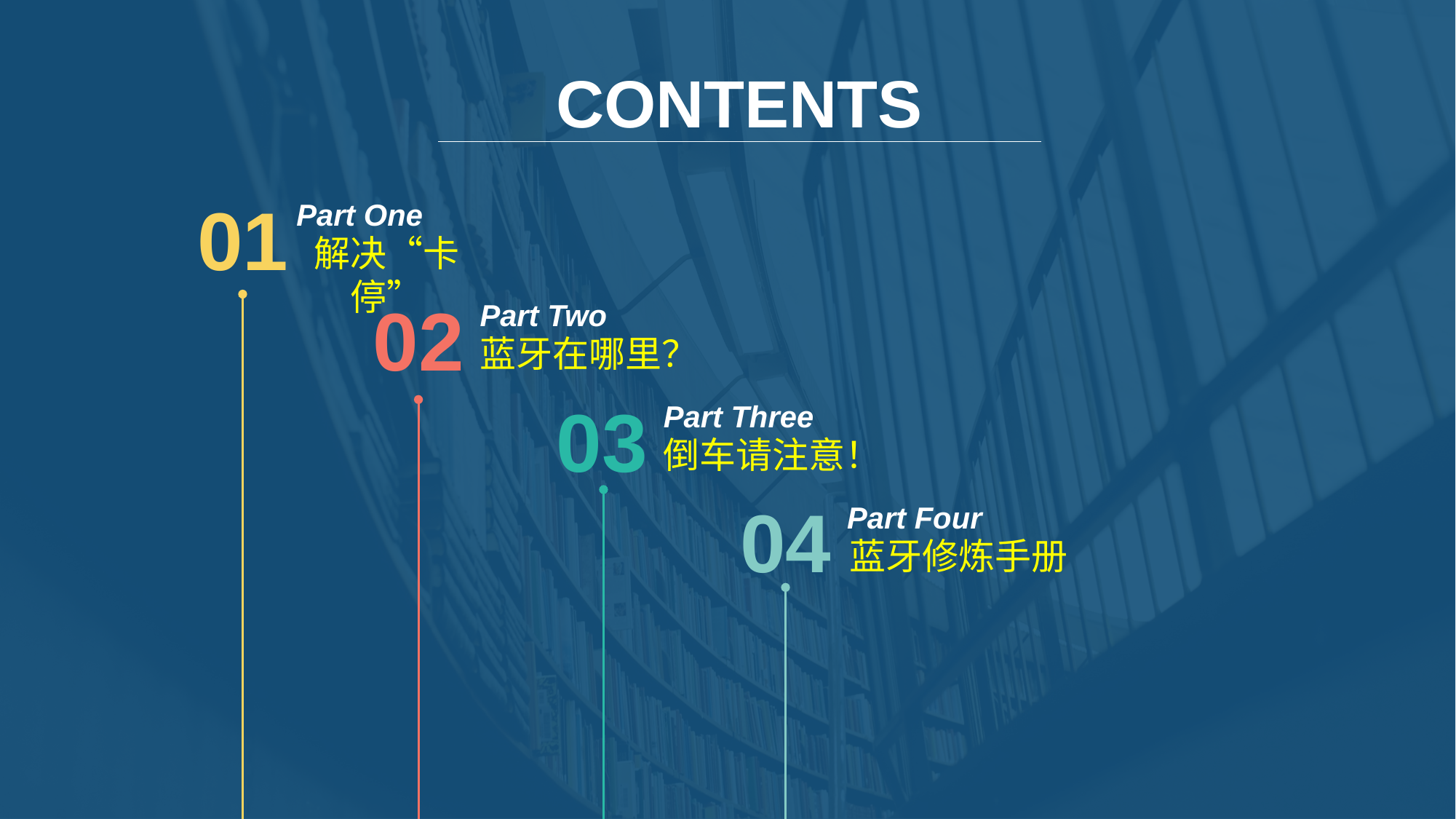

CONTENTS
01
Part One
解决“卡停”
02
Part Two
蓝牙在哪里？
03
Part Three
倒车请注意！
04
Part Four
蓝牙修炼手册